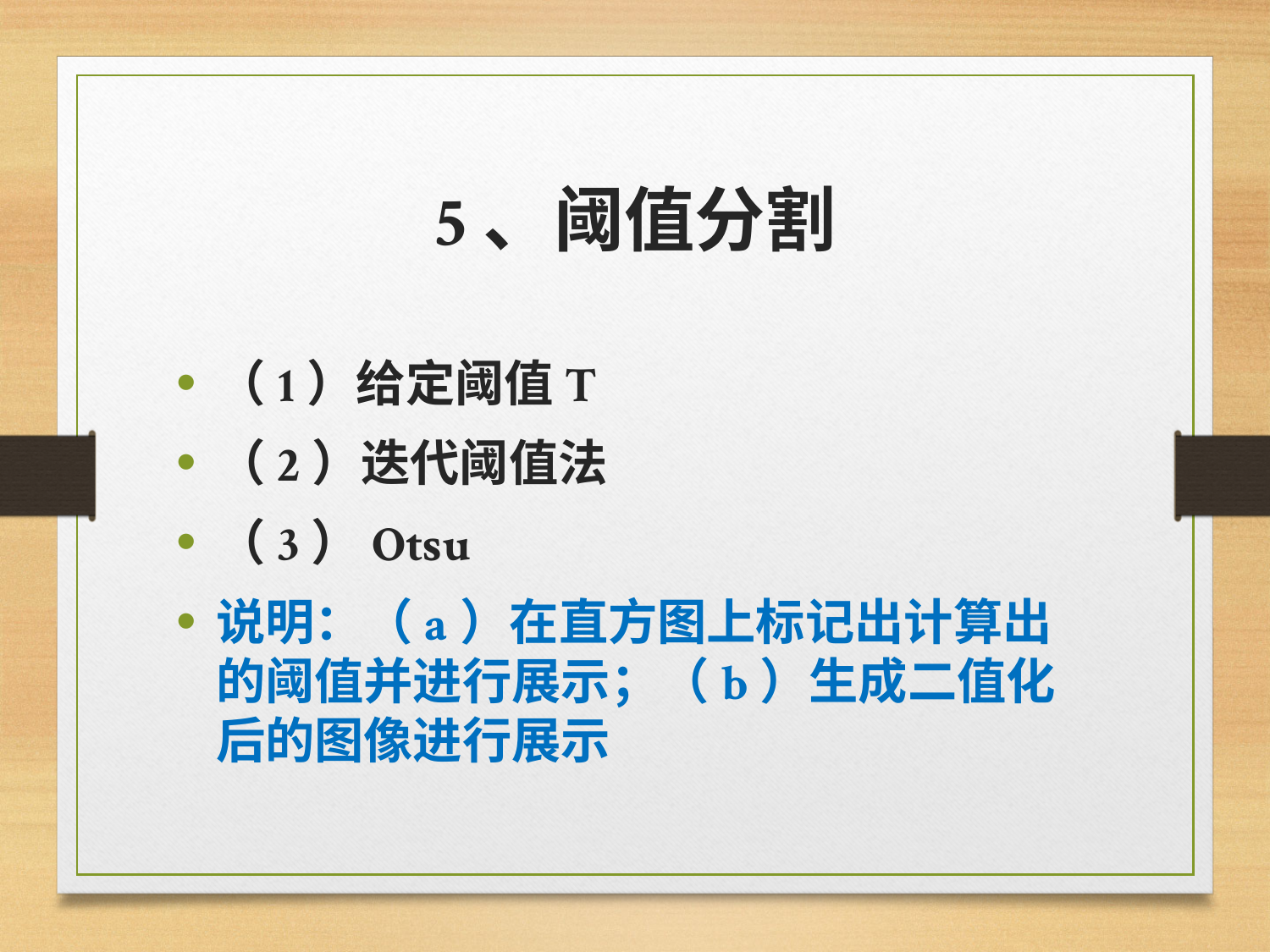

# 5、阈值分割
（1）给定阈值T
（2）迭代阈值法
（3）Otsu
说明：（a）在直方图上标记出计算出的阈值并进行展示；（b）生成二值化后的图像进行展示